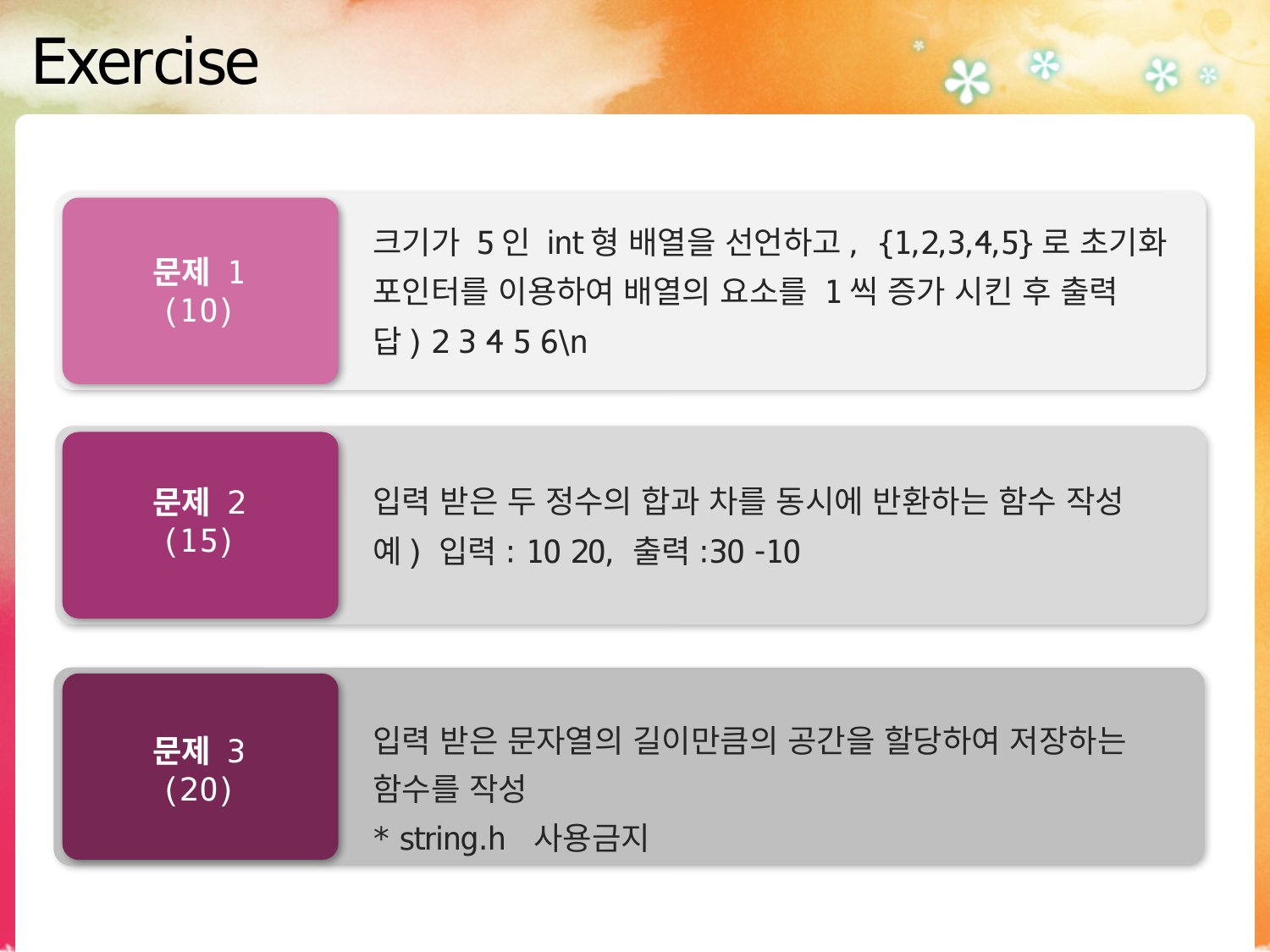

# Exercise

크기가 5인 int형 배열을 선언하고,  {1,2,3,4,5}로 초기화
포인터를 이용하여 배열의 요소를 1씩 증가 시킨 후 출력
답) 2 3 4 5 6\n
문제 1
(10)

입력 받은 두 정수의 합과 차를 동시에 반환하는 함수 작성
예) 입력: 10 20, 출력:30 -10
문제 2
(15)

입력 받은 문자열의 길이만큼의 공간을 할당하여 저장하는 함수를 작성
* string.h  사용금지
문제 3
(20)